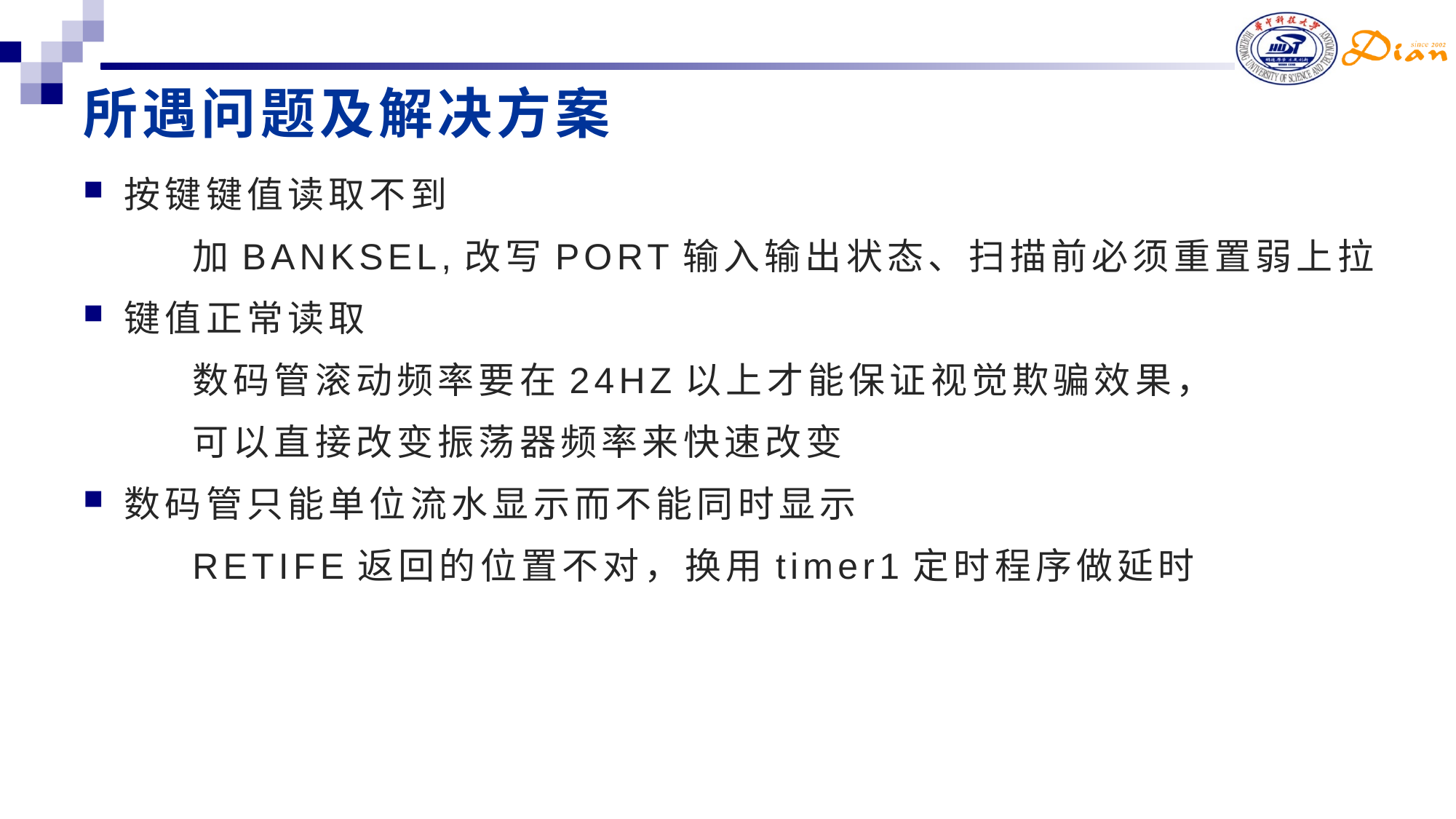

# 所遇问题及解决方案

按键键值读取不到
	加BANKSEL,改写PORT输入输出状态、扫描前必须重置弱上拉
键值正常读取
	数码管滚动频率要在24HZ以上才能保证视觉欺骗效果，
	可以直接改变振荡器频率来快速改变
数码管只能单位流水显示而不能同时显示
	RETIFE返回的位置不对，换用timer1定时程序做延时

7